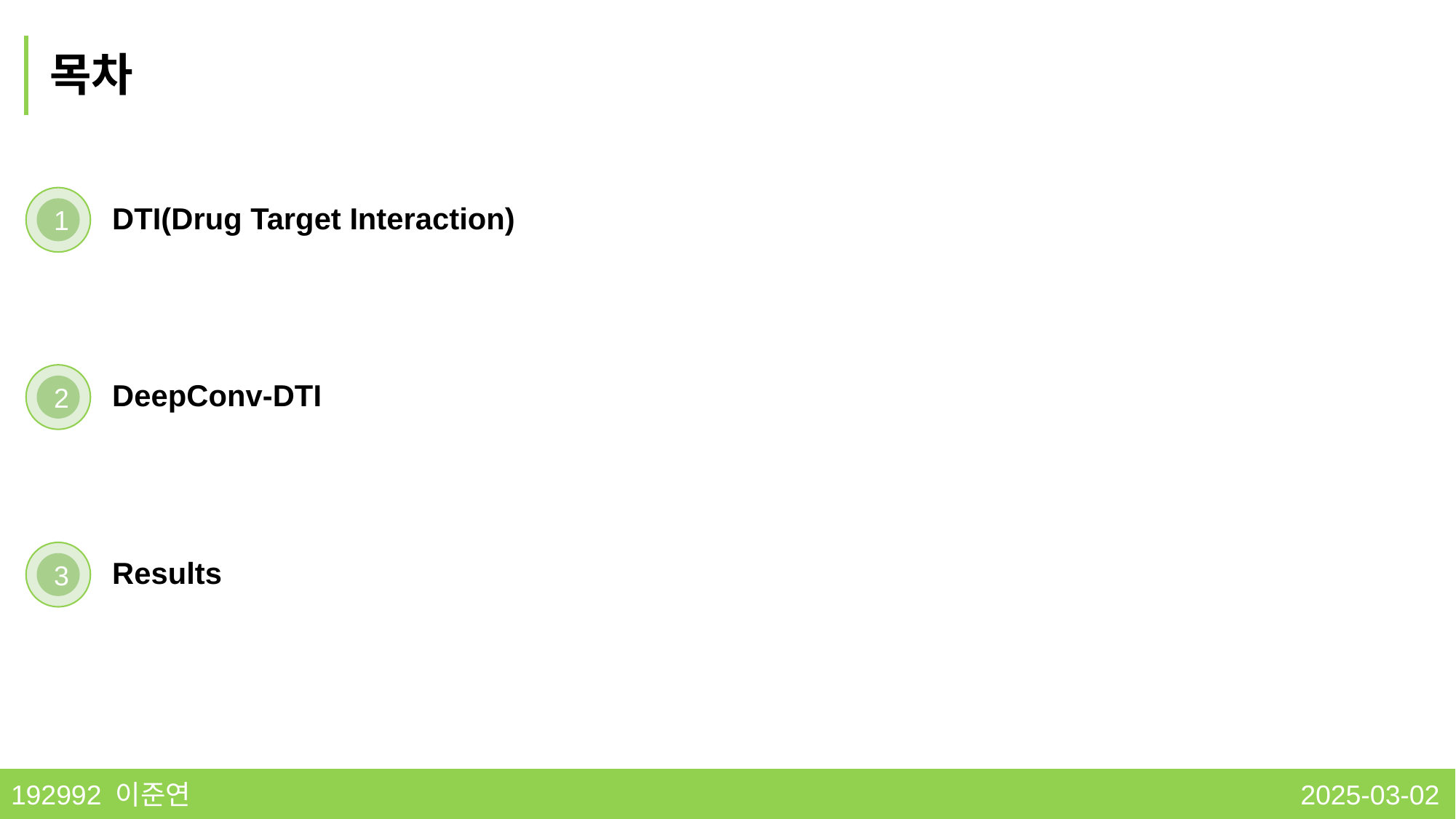

# 목차
DTI(Drug Target Interaction)

1
DeepConv-DTI

2
Results

3
192992 이준연
2025-03-02